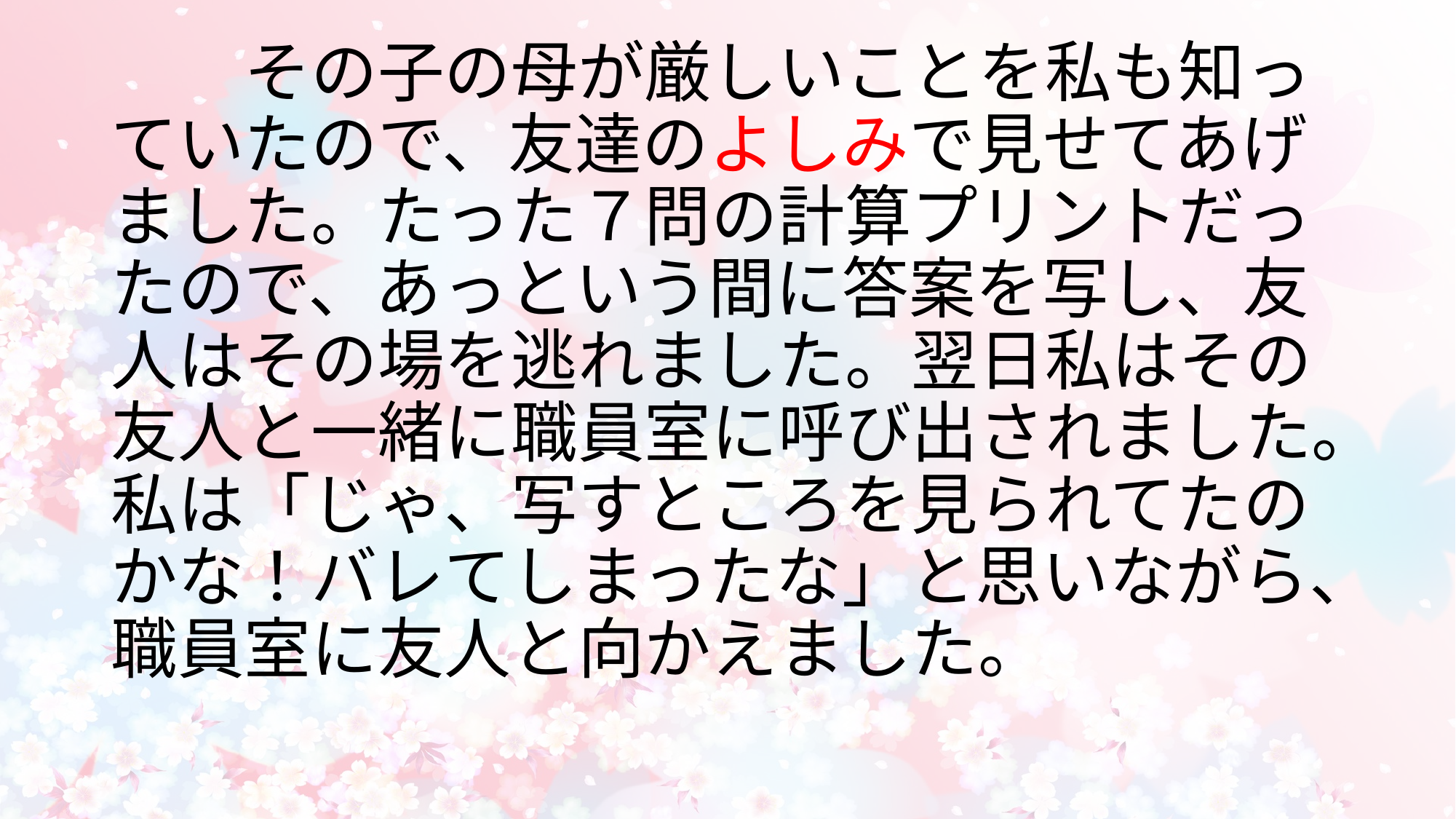

その子の母が厳しいことを私も知っていたので、友達のよしみで見せてあげました。たった７問の計算プリントだったので、あっという間に答案を写し、友人はその場を逃れました。翌日私はその友人と一緒に職員室に呼び出されました。私は「じゃ、写すところを見られてたのかな！バレてしまったな」と思いながら、職員室に友人と向かえました。